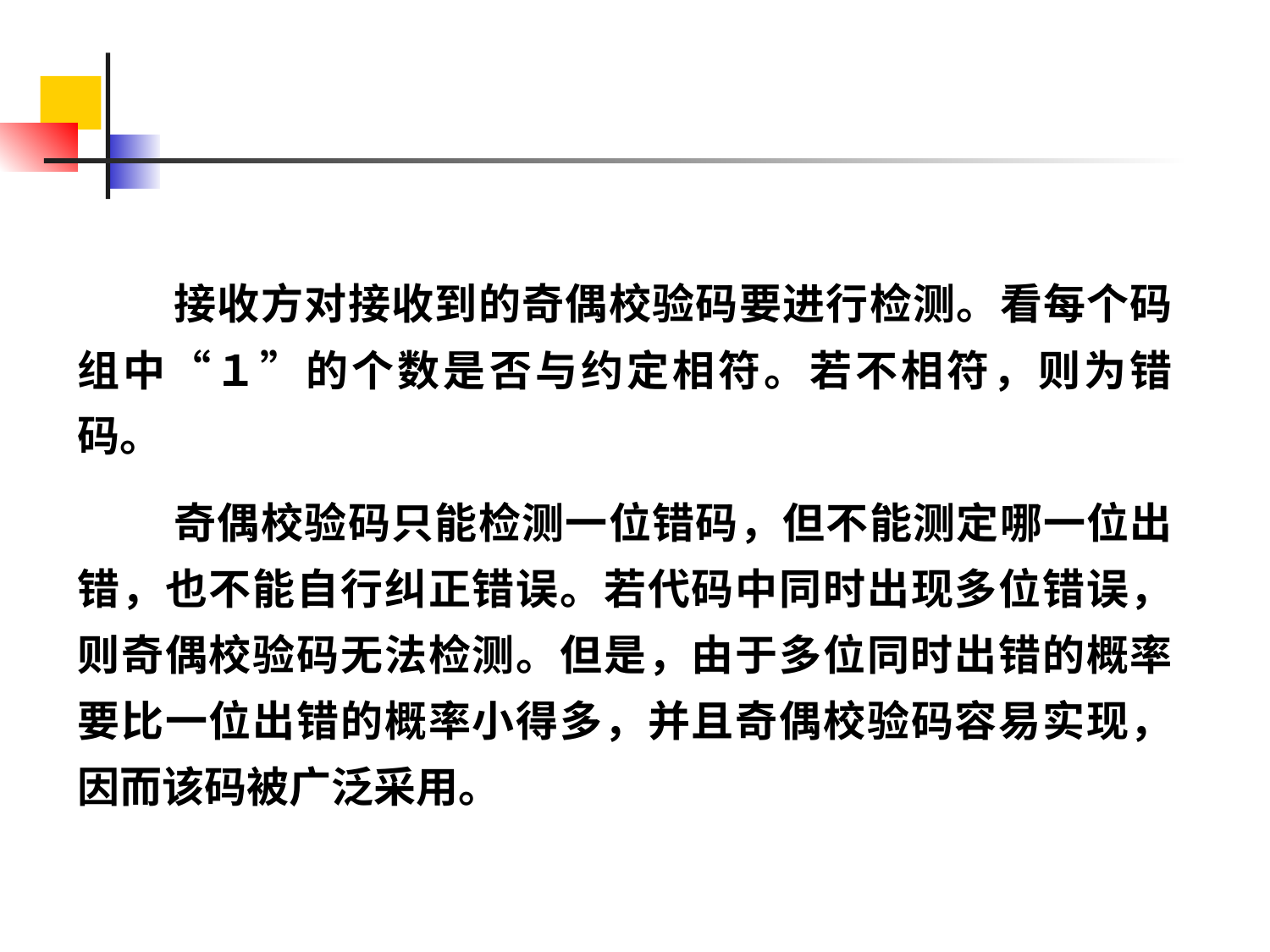

接收方对接收到的奇偶校验码要进行检测。看每个码组中“１”的个数是否与约定相符。若不相符，则为错码。
        奇偶校验码只能检测一位错码，但不能测定哪一位出错，也不能自行纠正错误。若代码中同时出现多位错误，则奇偶校验码无法检测。但是，由于多位同时出错的概率要比一位出错的概率小得多，并且奇偶校验码容易实现，因而该码被广泛采用。